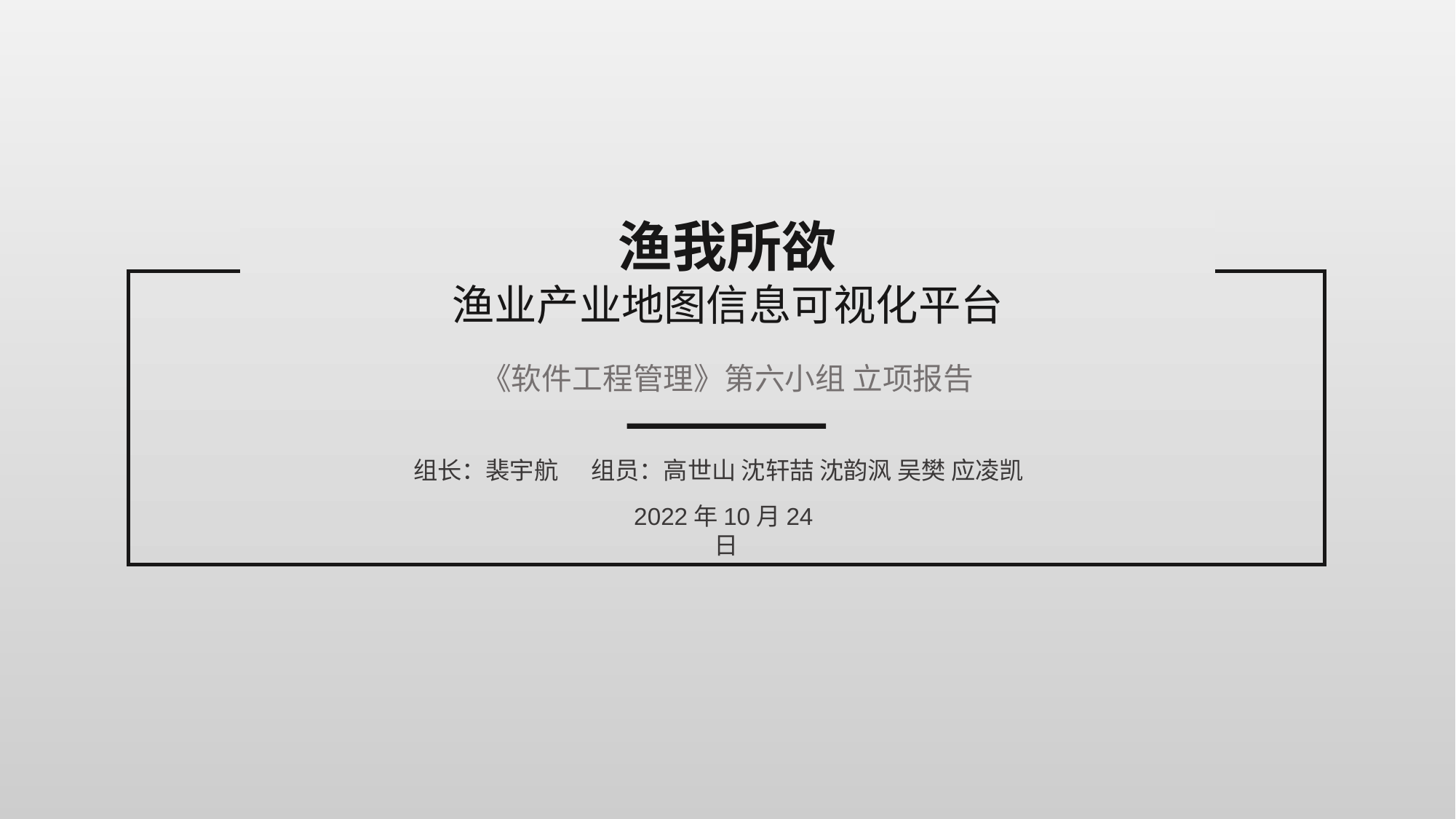

渔我所欲
渔业产业地图信息可视化平台

《软件工程管理》第六小组 立项报告

组长：裴宇航      组员：高世山 沈轩喆 沈韵沨 吴樊 应凌凯
2022年10月24日